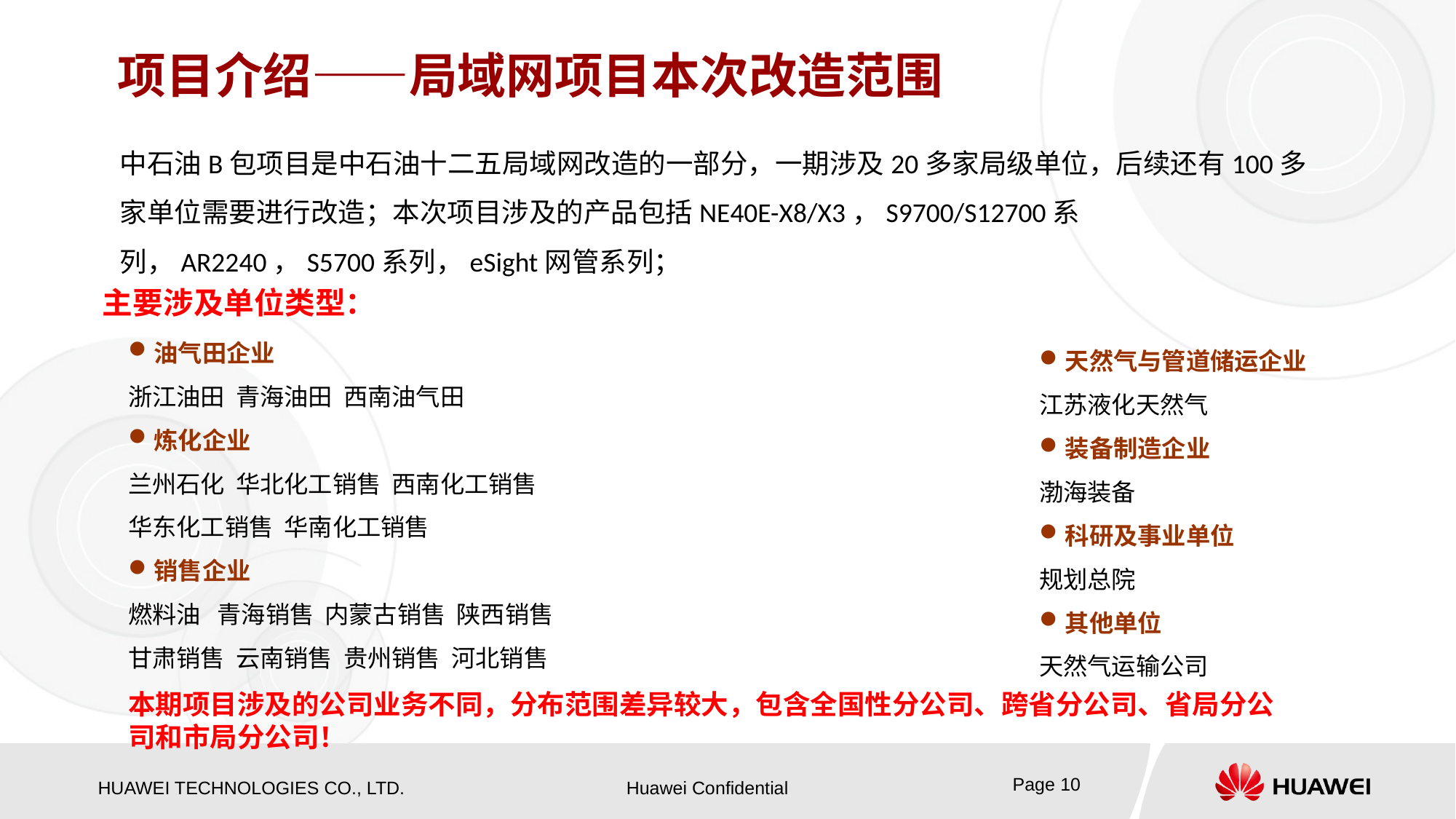

# 项目介绍——局域网项目本次改造范围
中石油B包项目是中石油十二五局域网改造的一部分，一期涉及20多家局级单位，后续还有100多家单位需要进行改造；本次项目涉及的产品包括NE40E-X8/X3，S9700/S12700系列，AR2240，S5700系列，eSight网管系列；
主要涉及单位类型：
油气田企业
浙江油田  青海油田  西南油气田
炼化企业
兰州石化  华北化工销售  西南化工销售
华东化工销售  华南化工销售
销售企业
燃料油   青海销售  内蒙古销售  陕西销售
甘肃销售  云南销售  贵州销售  河北销售
天然气与管道储运企业
江苏液化天然气
装备制造企业
渤海装备
科研及事业单位
规划总院
其他单位
天然气运输公司
本期项目涉及的公司业务不同，分布范围差异较大，包含全国性分公司、跨省分公司、省局分公司和市局分公司！